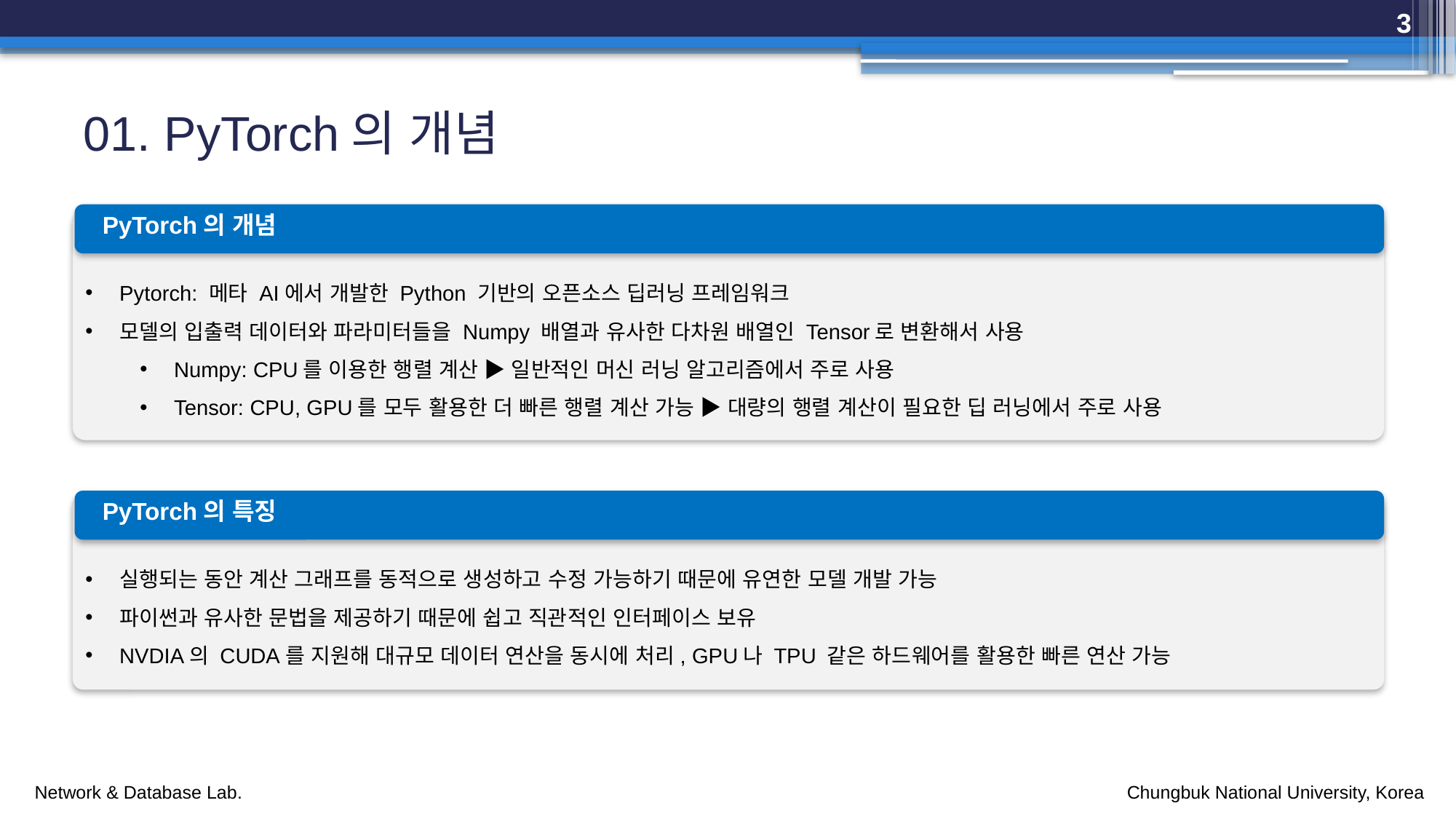

3
# 01. PyTorch의 개념

PyTorch의 개념

Pytorch: 메타 AI에서 개발한 Python 기반의 오픈소스 딥러닝 프레임워크
모델의 입출력 데이터와 파라미터들을 Numpy 배열과 유사한 다차원 배열인 Tensor로 변환해서 사용
Numpy: CPU를 이용한 행렬 계산 ▶ 일반적인 머신 러닝 알고리즘에서 주로 사용
Tensor: CPU, GPU를 모두 활용한 더 빠른 행렬 계산 가능 ▶ 대량의 행렬 계산이 필요한 딥 러닝에서 주로 사용

PyTorch의 특징

실행되는 동안 계산 그래프를 동적으로 생성하고 수정 가능하기 때문에 유연한 모델 개발 가능
파이썬과 유사한 문법을 제공하기 때문에 쉽고 직관적인 인터페이스 보유
NVDIA의 CUDA를 지원해 대규모 데이터 연산을 동시에 처리, GPU나 TPU 같은 하드웨어를 활용한 빠른 연산 가능